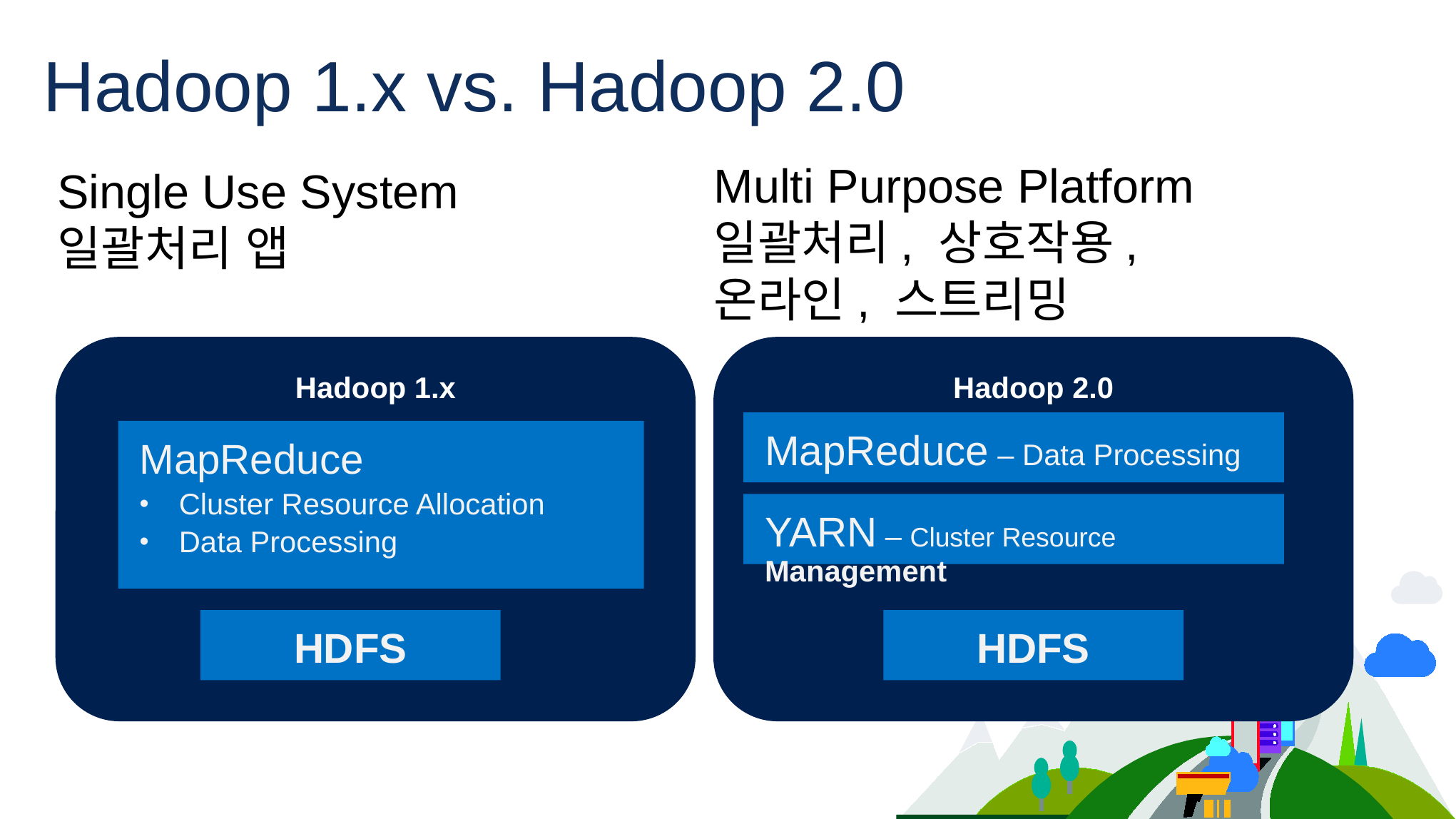

# Hadoop 1.x vs. Hadoop 2.0
Multi Purpose Platform
일괄처리, 상호작용,
온라인, 스트리밍
Single Use System
일괄처리 앱
Hadoop 2.0
Hadoop 1.x
MapReduce – Data Processing
MapReduce
Cluster Resource Allocation
Data Processing

YARN – Cluster Resource Management
HDFS
HDFS